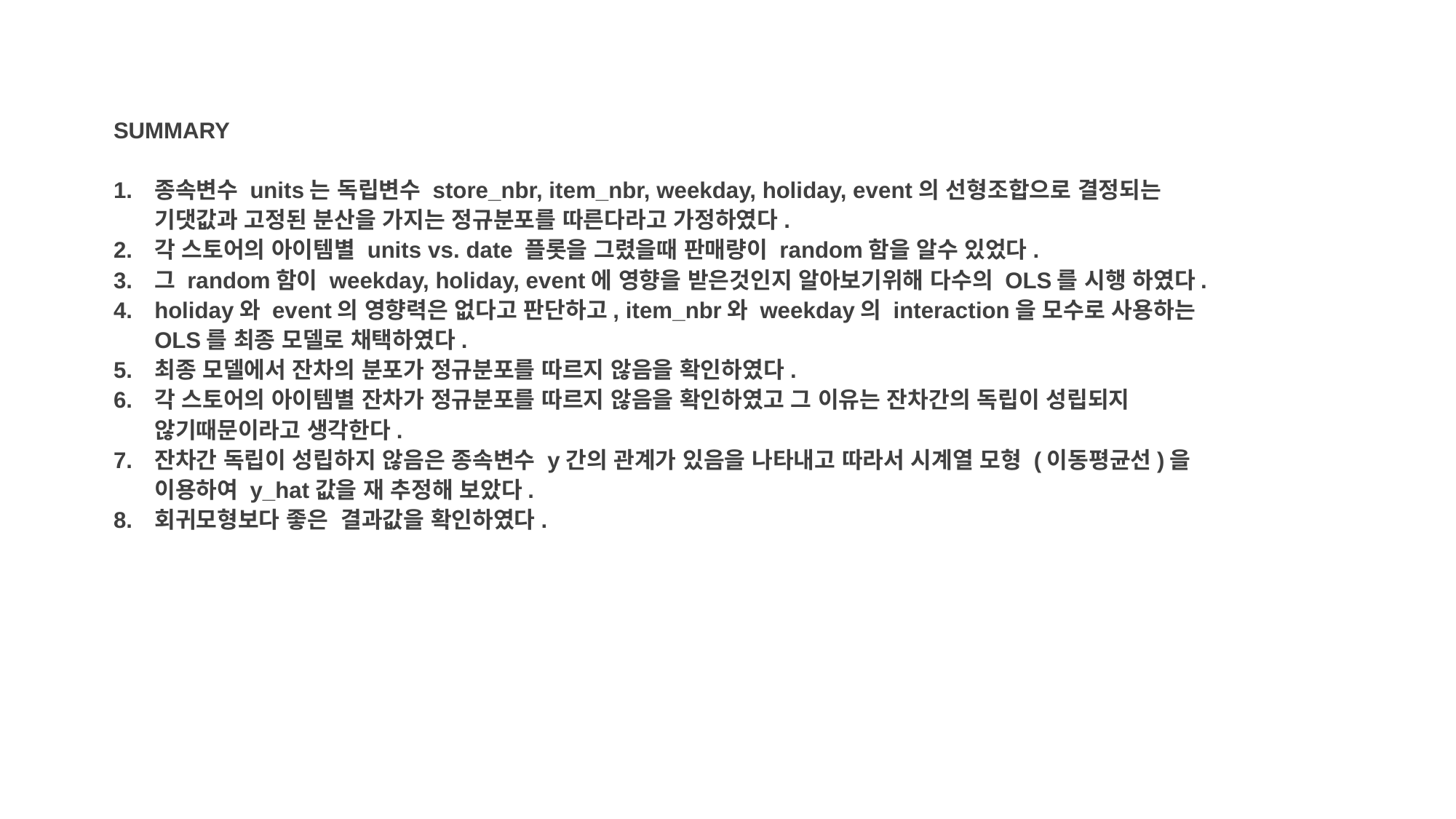

SUMMARY

종속변수 units는 독립변수 store_nbr, item_nbr, weekday, holiday, event의 선형조합으로 결정되는 기댓값과 고정된 분산을 가지는 정규분포를 따른다라고 가정하였다.
각 스토어의 아이템별 units vs. date 플롯을 그렸을때 판매량이 random함을 알수 있었다.
그 random함이 weekday, holiday, event에 영향을 받은것인지 알아보기위해 다수의 OLS를 시행 하였다.
holiday와 event의 영향력은 없다고 판단하고, item_nbr와 weekday의 interaction을 모수로 사용하는 OLS를 최종 모델로 채택하였다.
최종 모델에서 잔차의 분포가 정규분포를 따르지 않음을 확인하였다.
각 스토어의 아이템별 잔차가 정규분포를 따르지 않음을 확인하였고 그 이유는 잔차간의 독립이 성립되지 않기때문이라고 생각한다.
잔차간 독립이 성립하지 않음은 종속변수 y간의 관계가 있음을 나타내고 따라서 시계열 모형 (이동평균선)을 이용하여 y_hat값을 재 추정해 보았다.
회귀모형보다 좋은  결과값을 확인하였다.